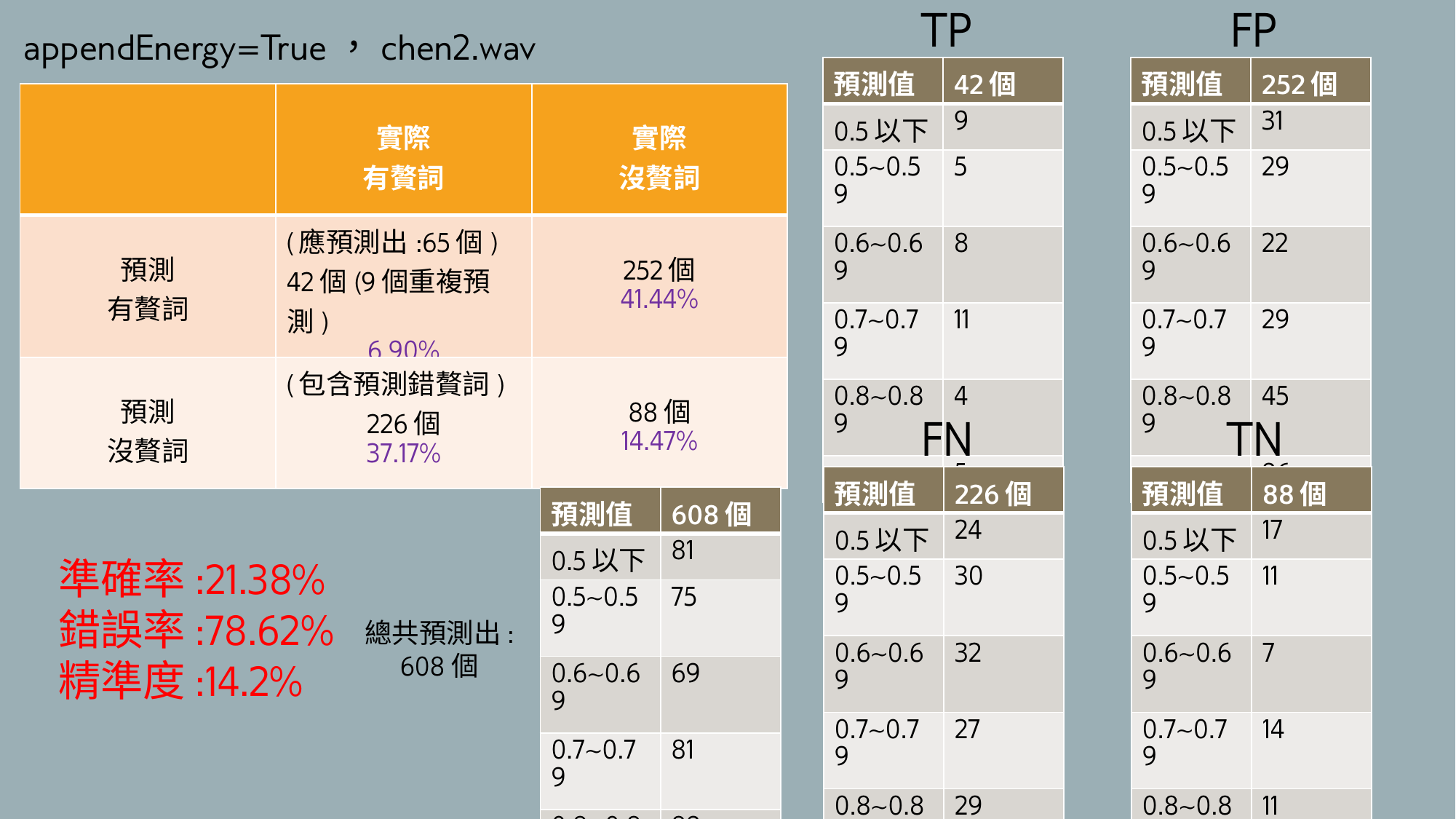

TP
FP
appendEnergy=True，chen2.wav
| 預測值 | 42個 |
| --- | --- |
| 0.5以下 | 9 |
| 0.5~0.59 | 5 |
| 0.6~0.69 | 8 |
| 0.7~0.79 | 11 |
| 0.8~0.89 | 4 |
| 0.9以上 | 5 |
| 預測值 | 252個 |
| --- | --- |
| 0.5以下 | 31 |
| 0.5~0.59 | 29 |
| 0.6~0.69 | 22 |
| 0.7~0.79 | 29 |
| 0.8~0.89 | 45 |
| 0.9以上 | 96 |
|  | 實際 有贅詞 | 實際 沒贅詞 |
| --- | --- | --- |
| 預測 有贅詞 | (應預測出:65個) 42個(9個重複預測) 6.90% | 252個 41.44% |
| 預測 沒贅詞 | (包含預測錯贅詞) 226個 37.17% | 88個 14.47% |
FN
TN
| 預測值 | 226個 |
| --- | --- |
| 0.5以下 | 24 |
| 0.5~0.59 | 30 |
| 0.6~0.69 | 32 |
| 0.7~0.79 | 27 |
| 0.8~0.89 | 29 |
| 0.9以上 | 84 |
| 預測值 | 88個 |
| --- | --- |
| 0.5以下 | 17 |
| 0.5~0.59 | 11 |
| 0.6~0.69 | 7 |
| 0.7~0.79 | 14 |
| 0.8~0.89 | 11 |
| 0.9以上 | 28 |
| 預測值 | 608個 |
| --- | --- |
| 0.5以下 | 81 |
| 0.5~0.59 | 75 |
| 0.6~0.69 | 69 |
| 0.7~0.79 | 81 |
| 0.8~0.89 | 89 |
| 0.9以上 | 213 |
準確率:21.38%
錯誤率:78.62%
精準度:14.2%
總共預測出:
608個